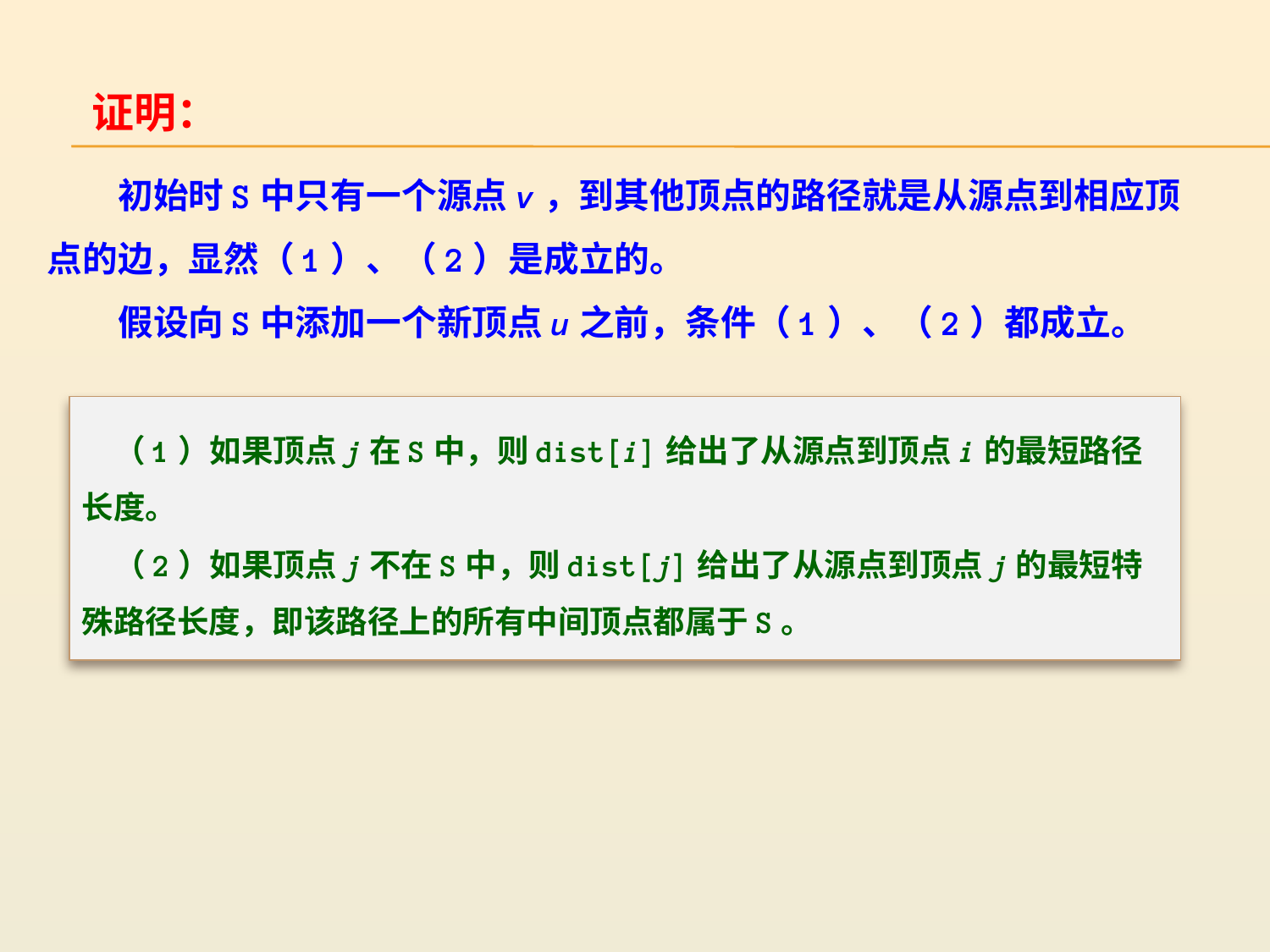

证明：
　　初始时S中只有一个源点v，到其他顶点的路径就是从源点到相应顶点的边，显然（1）、（2）是成立的。
　　假设向S中添加一个新顶点u之前，条件（1）、（2）都成立。
　（1）如果顶点j在S中，则dist[i]给出了从源点到顶点i的最短路径长度。
　（2）如果顶点j不在S中，则dist[j]给出了从源点到顶点j的最短特殊路径长度，即该路径上的所有中间顶点都属于S。